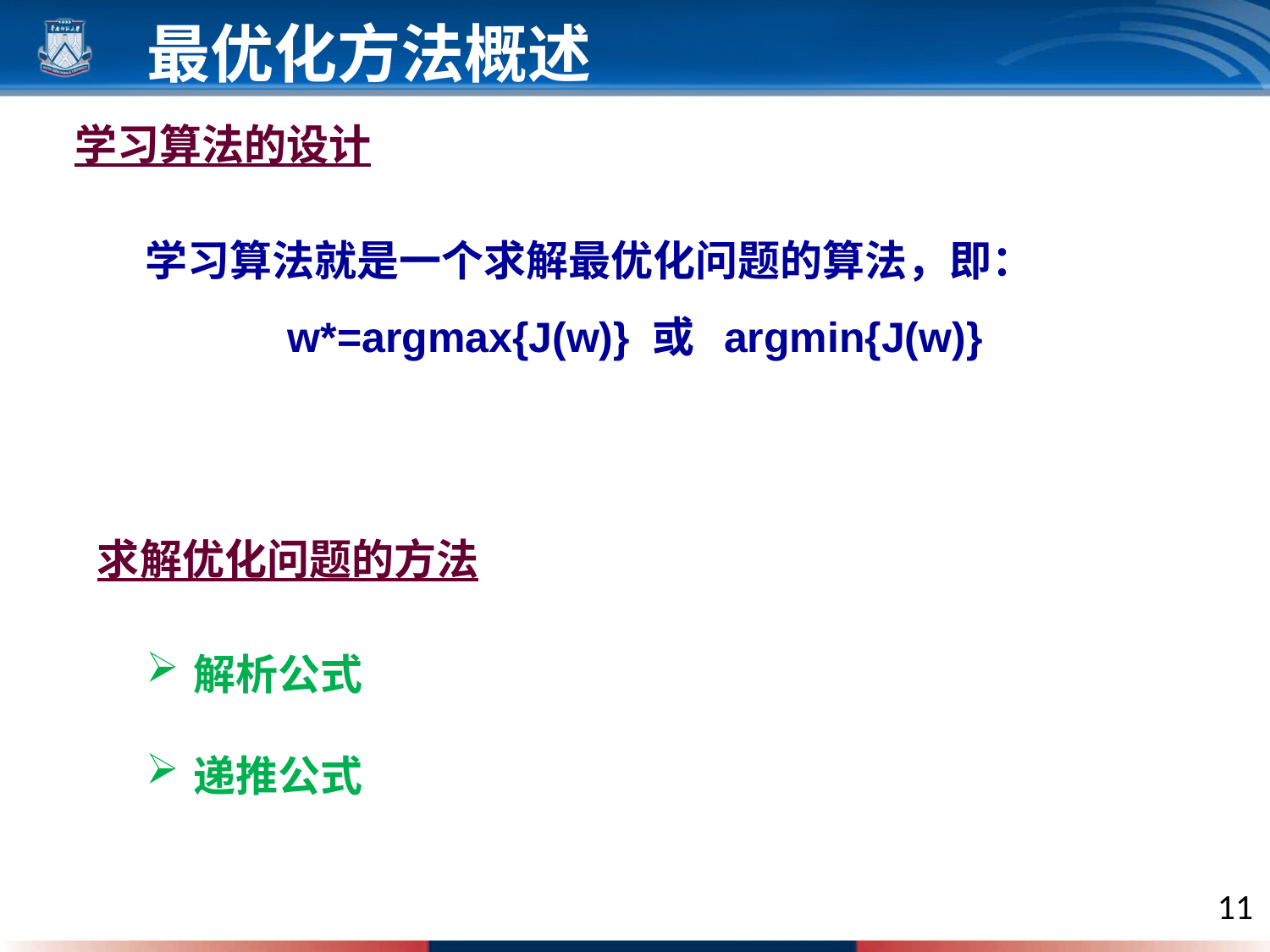

最优化方法概述
学习算法的设计
学习算法就是一个求解最优化问题的算法，即：
w*=argmax{J(w)} 或  argmin{J(w)}
求解优化问题的方法
解析公式
递推公式